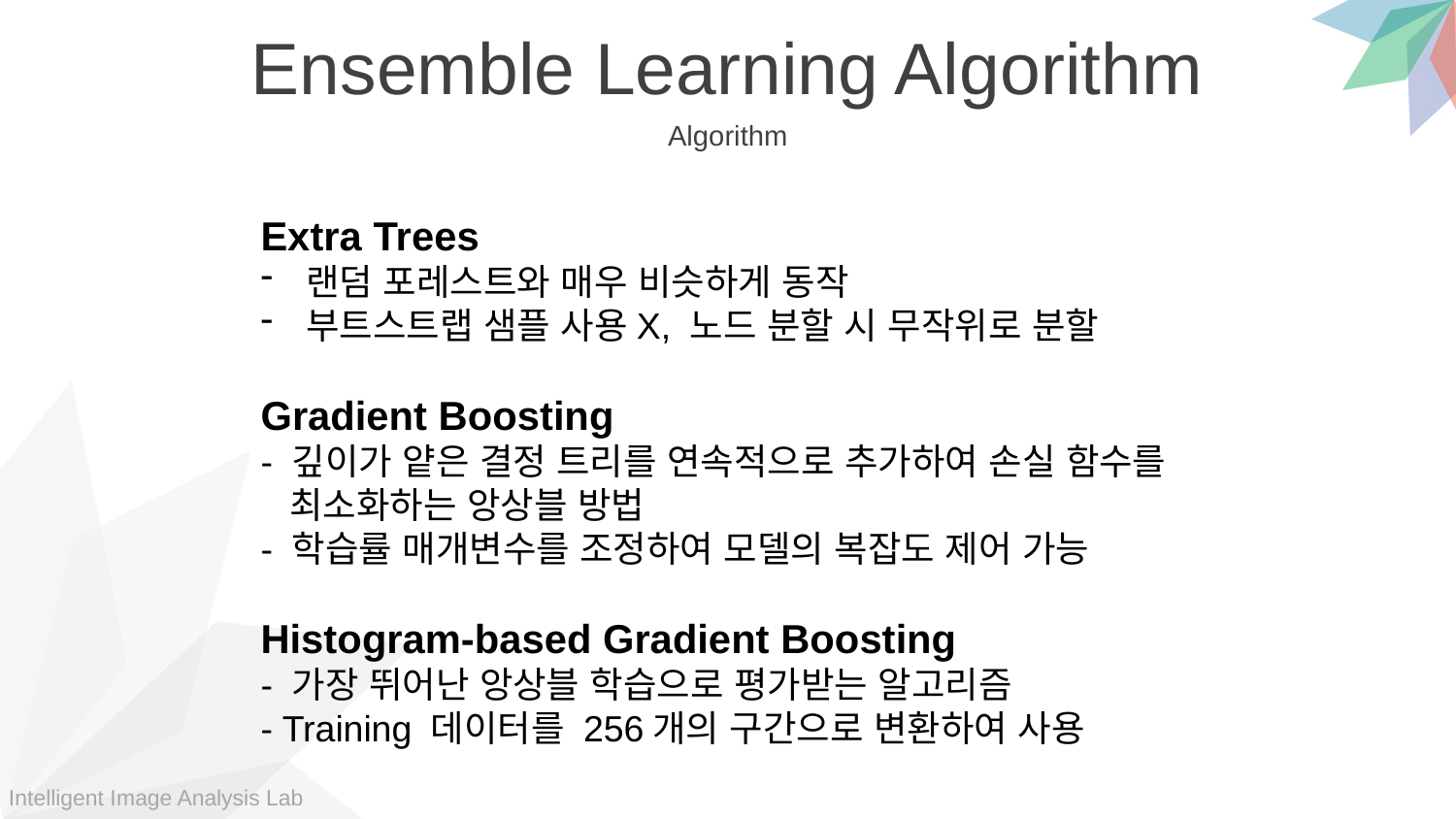

Ensemble Learning Algorithm
Algorithm
Extra Trees
랜덤 포레스트와 매우 비슷하게 동작
부트스트랩 샘플 사용X, 노드 분할 시 무작위로 분할

Gradient Boosting
- 깊이가 얕은 결정 트리를 연속적으로 추가하여 손실 함수를
  최소화하는 앙상블 방법
- 학습률 매개변수를 조정하여 모델의 복잡도 제어 가능

Histogram-based Gradient Boosting
- 가장 뛰어난 앙상블 학습으로 평가받는 알고리즘
- Training 데이터를 256개의 구간으로 변환하여 사용